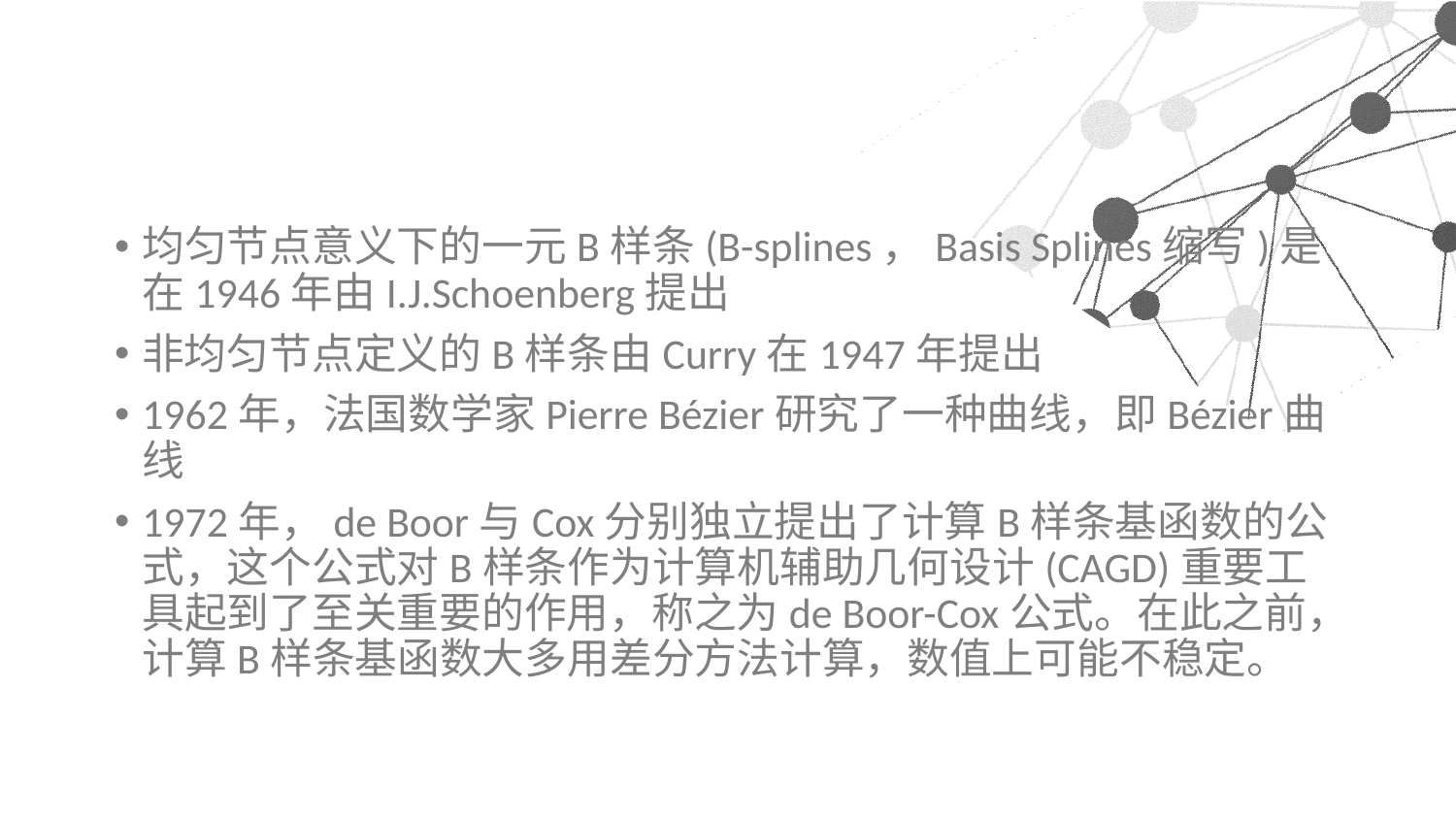

#
均匀节点意义下的一元B样条(B-splines，Basis Splines缩写)是在1946年由I.J.Schoenberg提出
非均匀节点定义的B样条由Curry在1947年提出
1962年，法国数学家Pierre Bézier研究了一种曲线，即Bézier曲线
1972年，de Boor与Cox分别独立提出了计算B样条基函数的公式，这个公式对B样条作为计算机辅助几何设计(CAGD)重要工具起到了至关重要的作用，称之为de Boor-Cox公式。在此之前，计算B样条基函数大多用差分方法计算，数值上可能不稳定。